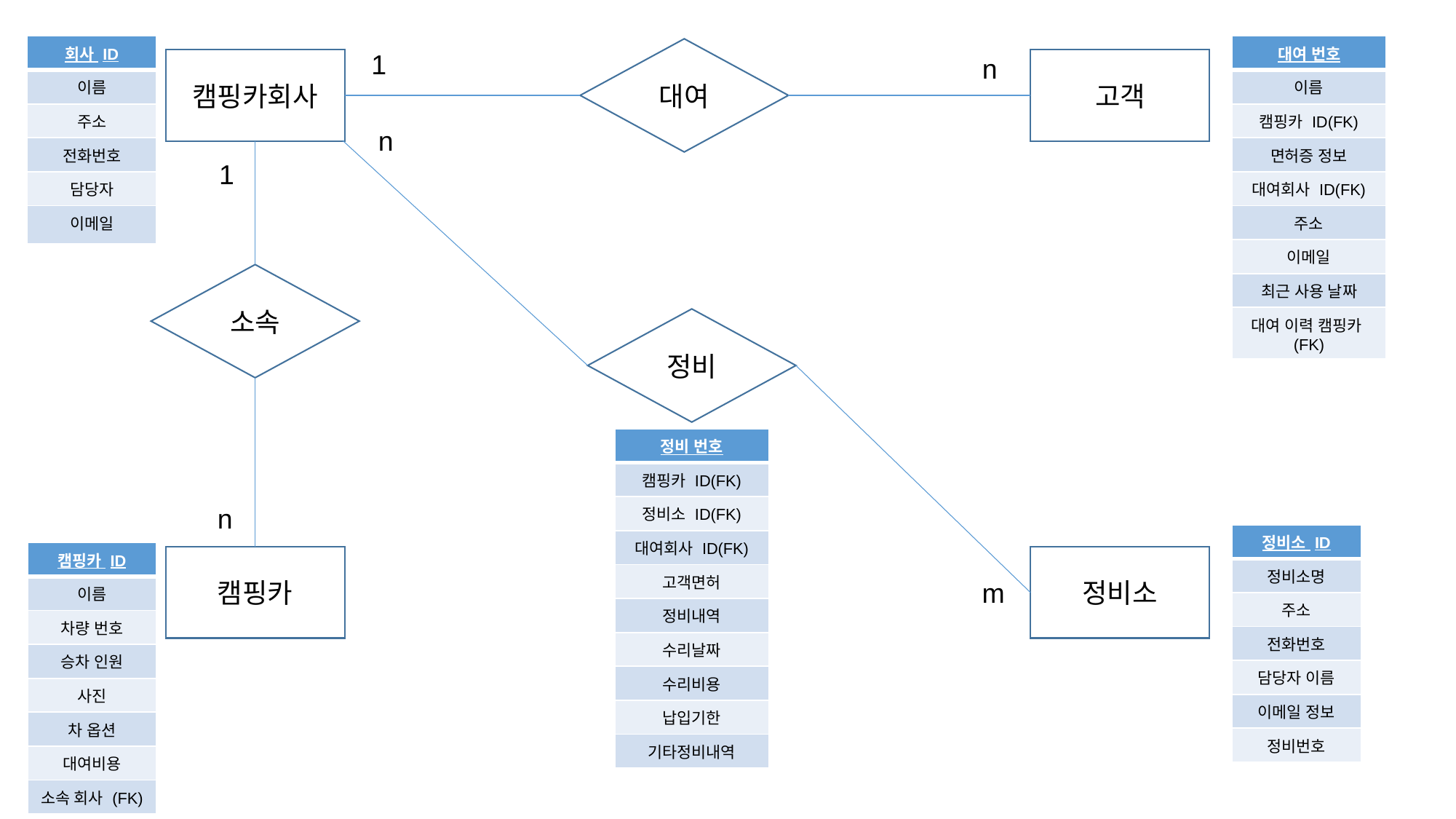

| 회사 ID |
| --- |
| 이름 |
| 주소 |
| 전화번호 |
| 담당자 |
| 이메일 |
| 대여 번호 |
| --- |
| 이름 |
| 캠핑카 ID(FK) |
| 면허증 정보 |
| 대여회사 ID(FK) |
| 주소 |
| 이메일 |
| 최근 사용 날짜 |
| 대여 이력 캠핑카(FK) |
대여
1
n
캠핑카회사
고객
n
1
소속
정비
| 정비 번호 |
| --- |
| 캠핑카 ID(FK) |
| 정비소 ID(FK) |
| 대여회사 ID(FK) |
| 고객면허 |
| 정비내역 |
| 수리날짜 |
| 수리비용 |
| 납입기한 |
| 기타정비내역 |
n
| 정비소 ID |
| --- |
| 정비소명 |
| 주소 |
| 전화번호 |
| 담당자 이름 |
| 이메일 정보 |
| 정비번호 |
| 캠핑카 ID |
| --- |
| 이름 |
| 차량 번호 |
| 승차 인원 |
| 사진 |
| 차 옵션 |
| 대여비용 |
| 소속 회사 (FK) |
캠핑카
정비소
m